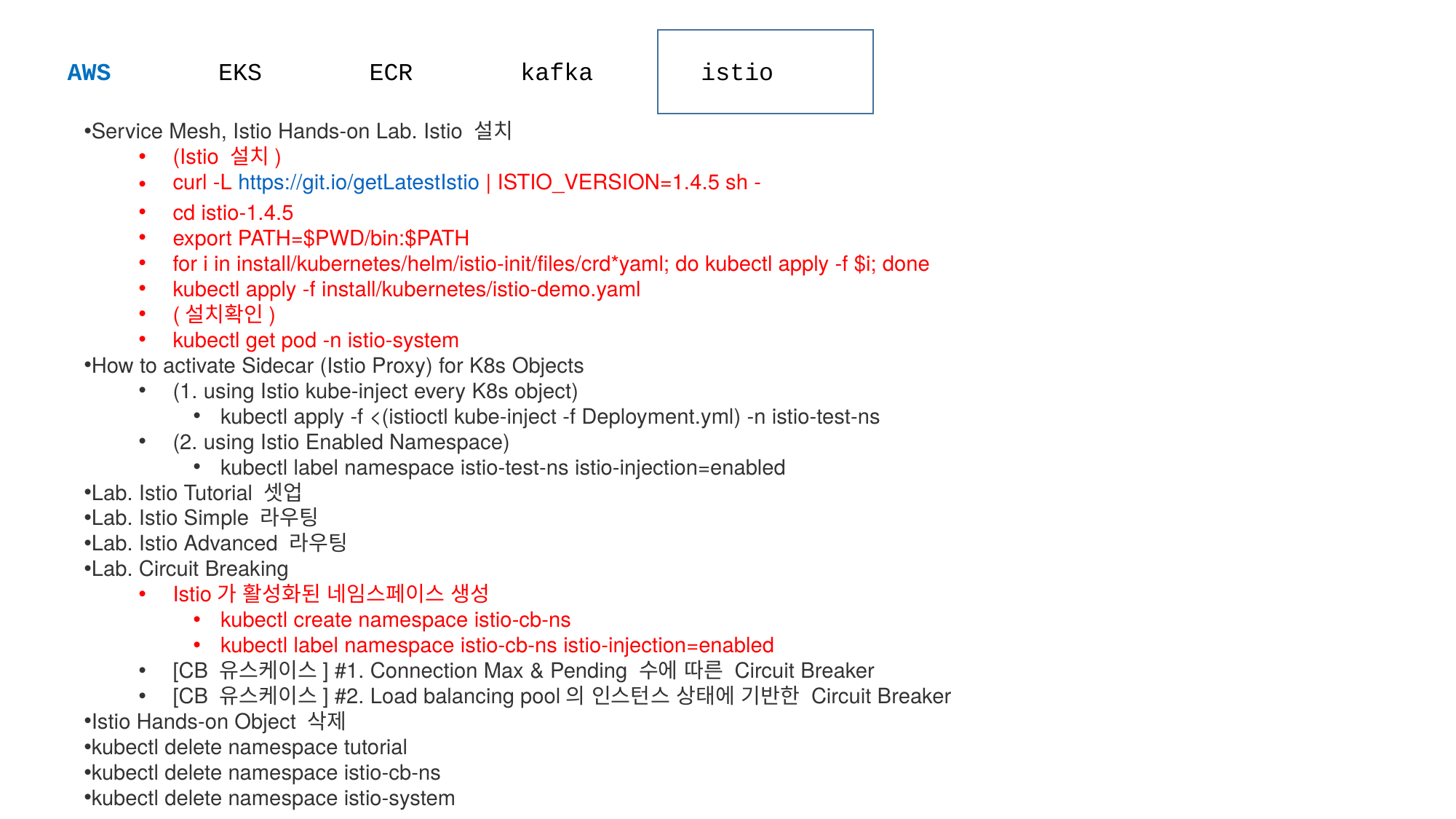

AWS
EKS
ECR
kafka
istio
Service Mesh, Istio Hands-on Lab. Istio 설치
(Istio 설치)
curl -L https://git.io/getLatestIstio | ISTIO_VERSION=1.4.5 sh -
cd istio-1.4.5
export PATH=$PWD/bin:$PATH
for i in install/kubernetes/helm/istio-init/files/crd*yaml; do kubectl apply -f $i; done
kubectl apply -f install/kubernetes/istio-demo.yaml
(설치확인)
kubectl get pod -n istio-system
How to activate Sidecar (Istio Proxy) for K8s Objects
(1. using Istio kube-inject every K8s object)
kubectl apply -f <(istioctl kube-inject -f Deployment.yml) -n istio-test-ns
(2. using Istio Enabled Namespace)
kubectl label namespace istio-test-ns istio-injection=enabled
Lab. Istio Tutorial 셋업
Lab. Istio Simple 라우팅
Lab. Istio Advanced 라우팅
Lab. Circuit Breaking
Istio가 활성화된 네임스페이스 생성
kubectl create namespace istio-cb-ns
kubectl label namespace istio-cb-ns istio-injection=enabled
[CB 유스케이스] #1. Connection Max & Pending 수에 따른 Circuit Breaker
[CB 유스케이스] #2. Load balancing pool의 인스턴스 상태에 기반한 Circuit Breaker
Istio Hands-on Object 삭제
kubectl delete namespace tutorial
kubectl delete namespace istio-cb-ns
kubectl delete namespace istio-system